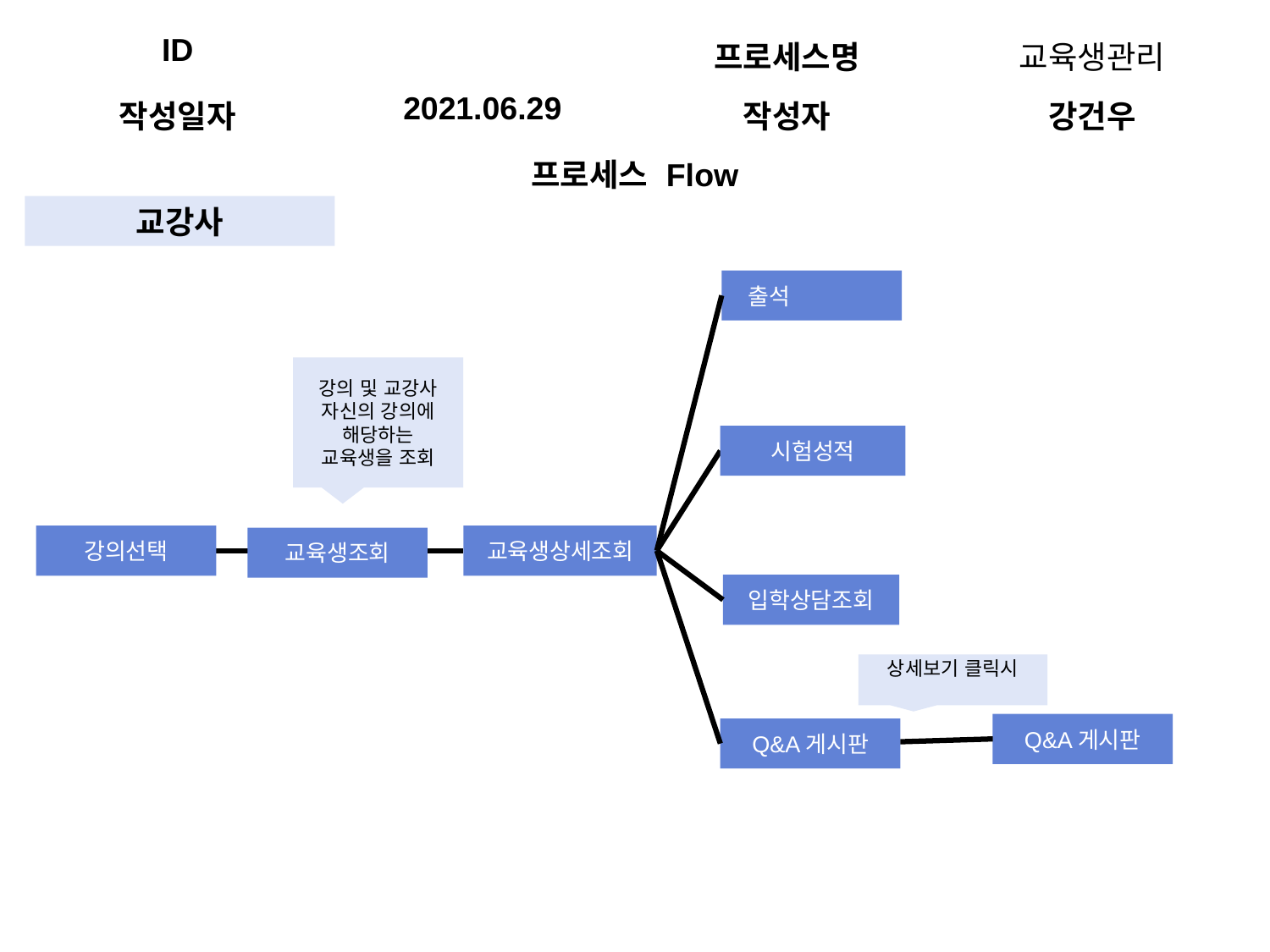

| ID |  | 프로세스명 | 교육생관리 |
| --- | --- | --- | --- |
| 작성일자 | 2021.06.29 | 작성자 | 강건우 |
| 프로세스 Flow |  |  |  |
교강사
출석
강의 및 교강사 자신의 강의에 해당하는 교육생을 조회
시험성적
강의선택
교육생상세조회
교육생조회
입학상담조회
상세보기 클릭시

Q&A게시판
Q&A게시판